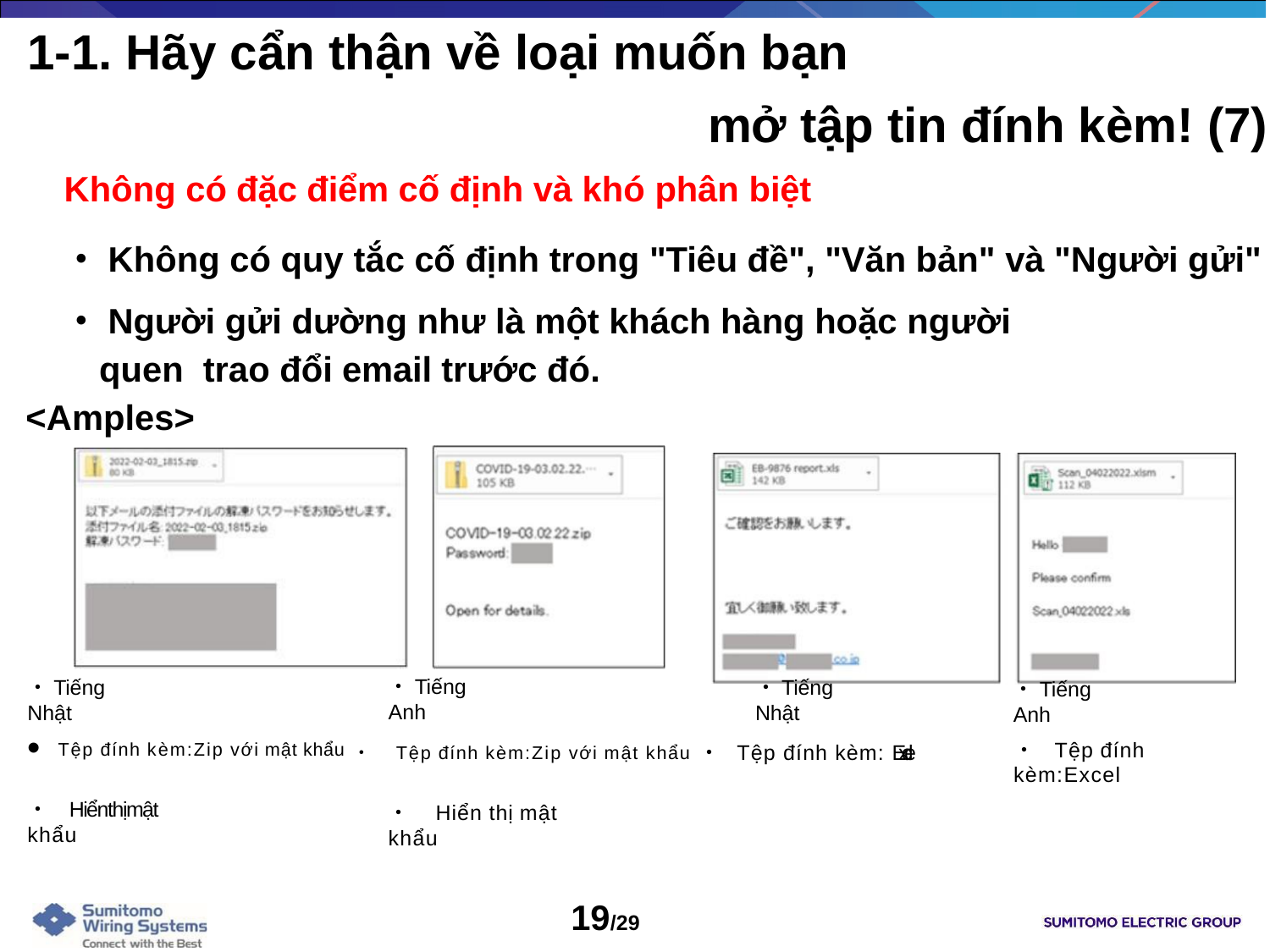

# 1-1. Hãy cẩn thận về loại muốn bạn
mở tập tin đính kèm! (7)
Không có đặc điểm cố định và khó phân biệt
・Không có quy tắc cố định trong "Tiêu đề", "Văn bản" và "Người gửi"
・Người gửi dường như là một khách hàng hoặc người quen  trao đổi email trước đó.
<Amples>

・Tiếng Anh
・Tiếng Nhật
・Tiếng Nhật
・Tiếng Anh
・Tệp đính kèm:Excel
Tệp đính kèm:Zip với mật khẩu・Tệp đính kèm:Zip với mật khẩu・Tệp đính kèm: Excel
・Hiểnthịmật khẩu
・Hiển thị mật khẩu
19/29